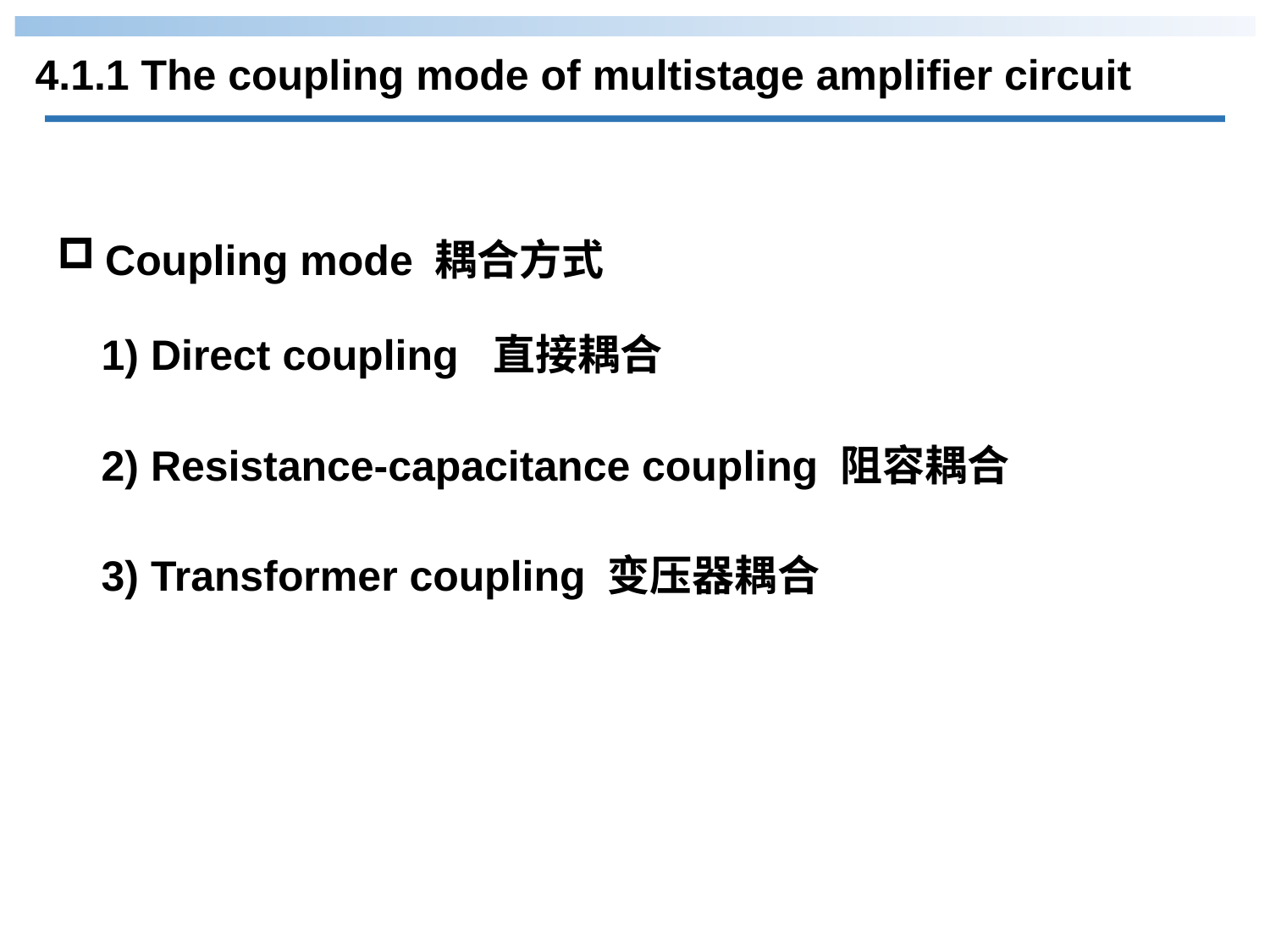

4.1.1 The coupling mode of multistage amplifier circuit

Coupling mode 耦合方式
1) Direct coupling  直接耦合
2) Resistance-capacitance coupling 阻容耦合
3) Transformer coupling 变压器耦合